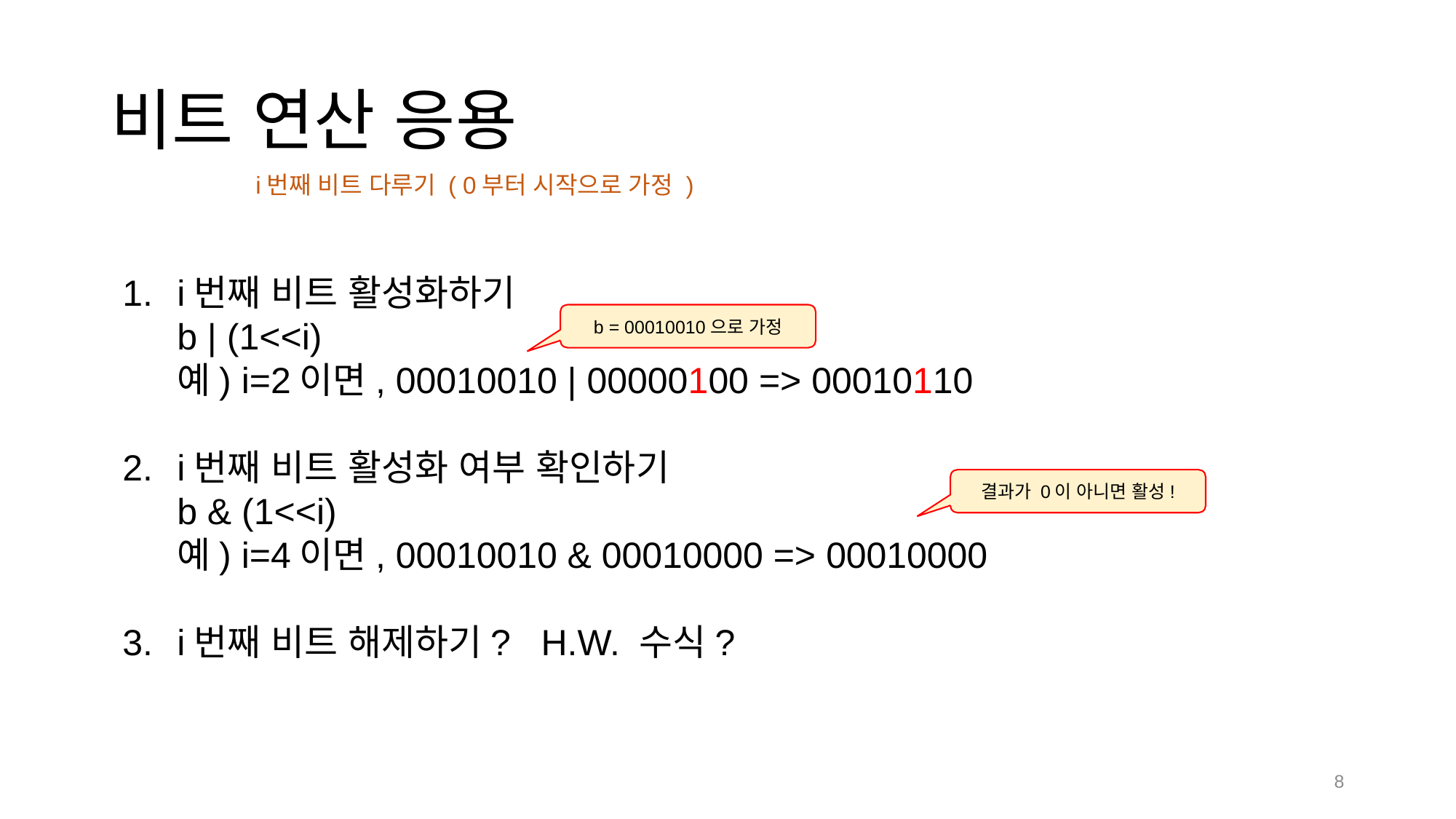

# 비트 연산 응용
i번째 비트 다루기 ( 0부터 시작으로 가정 )
i번째 비트 활성화하기
b | (1<<i)
예) i=2이면, 00010010 | 00000100 => 00010110

i번째 비트 활성화 여부 확인하기
b & (1<<i)
예) i=4이면, 00010010 & 00010000 => 00010000

i번째 비트 해제하기?   H.W. 수식?

b = 00010010으로 가정
결과가 0이 아니면 활성!
8